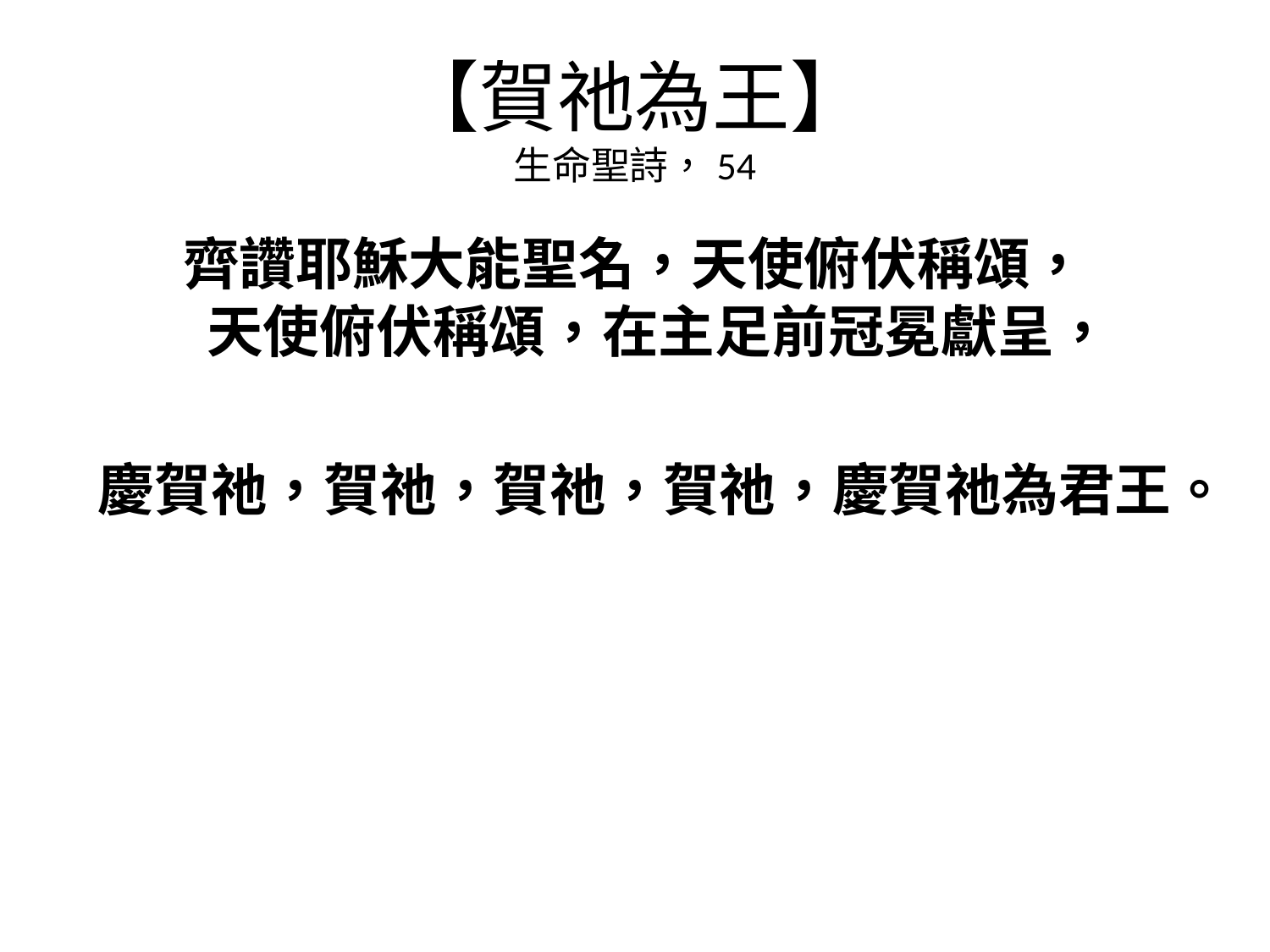

# 【賀祂為王】 生命聖詩，54
齊讚耶穌大能聖名，天使俯伏稱頌，
天使俯伏稱頌，在主足前冠冕獻呈，

慶賀祂，賀祂，賀祂，賀祂，慶賀祂為君王。